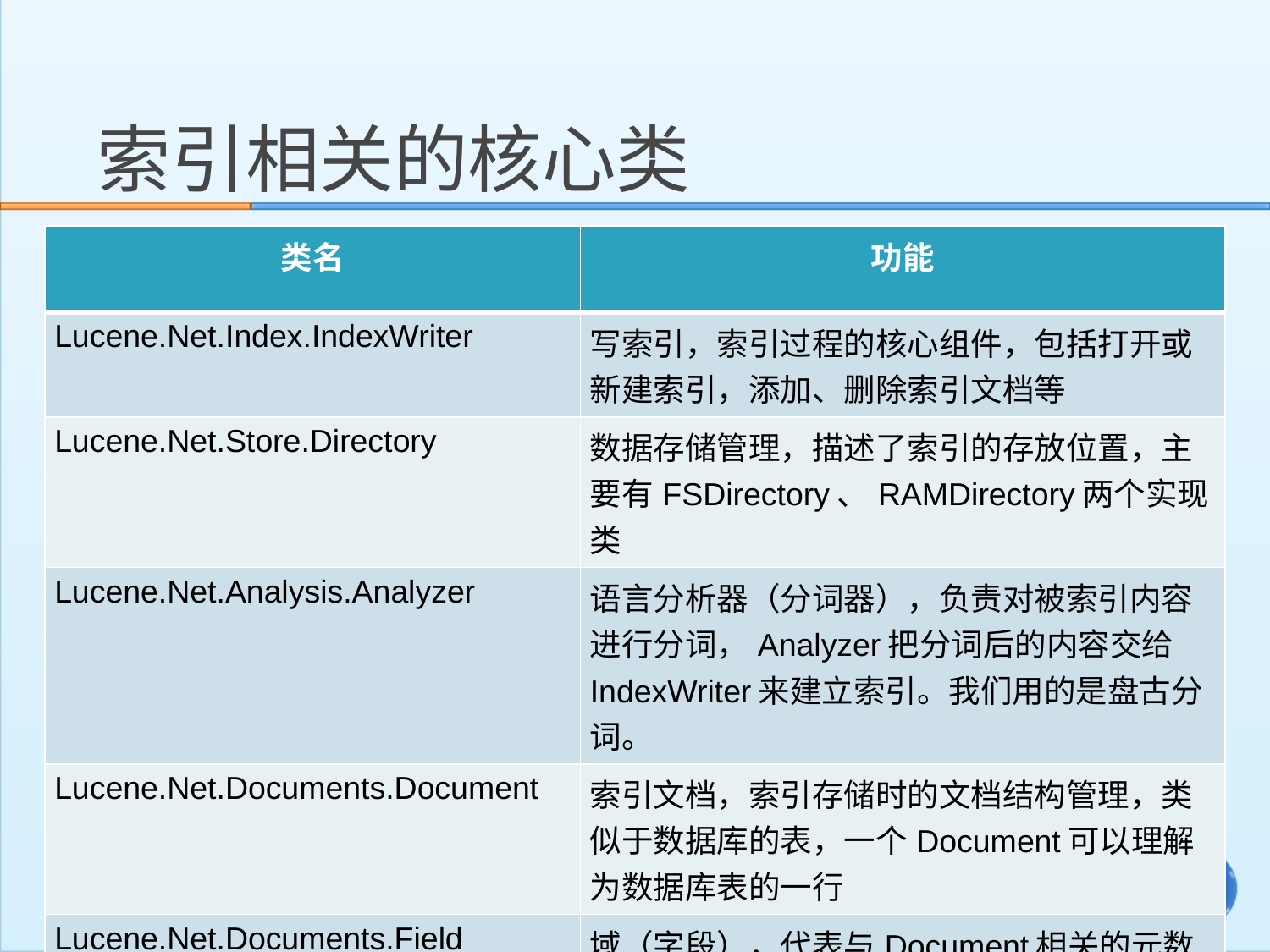

# 索引相关的核心类
| 类名 | 功能 |
| --- | --- |
| Lucene.Net.Index.IndexWriter | 写索引，索引过程的核心组件，包括打开或新建索引，添加、删除索引文档等 |
| Lucene.Net.Store.Directory | 数据存储管理，描述了索引的存放位置，主要有FSDirectory、RAMDirectory两个实现类 |
| Lucene.Net.Analysis.Analyzer | 语言分析器（分词器），负责对被索引内容进行分词，Analyzer把分词后的内容交给 IndexWriter来建立索引。我们用的是盘古分词。 |
| Lucene.Net.Documents.Document | 索引文档，索引存储时的文档结构管理，类似于数据库的表，一个Document可以理解为数据库表的一行 |
| Lucene.Net.Documents.Field | 域（字段），代表与Document相关的元数据。每个Document包含一个或多个Field，可以理解为数据库表的列 |